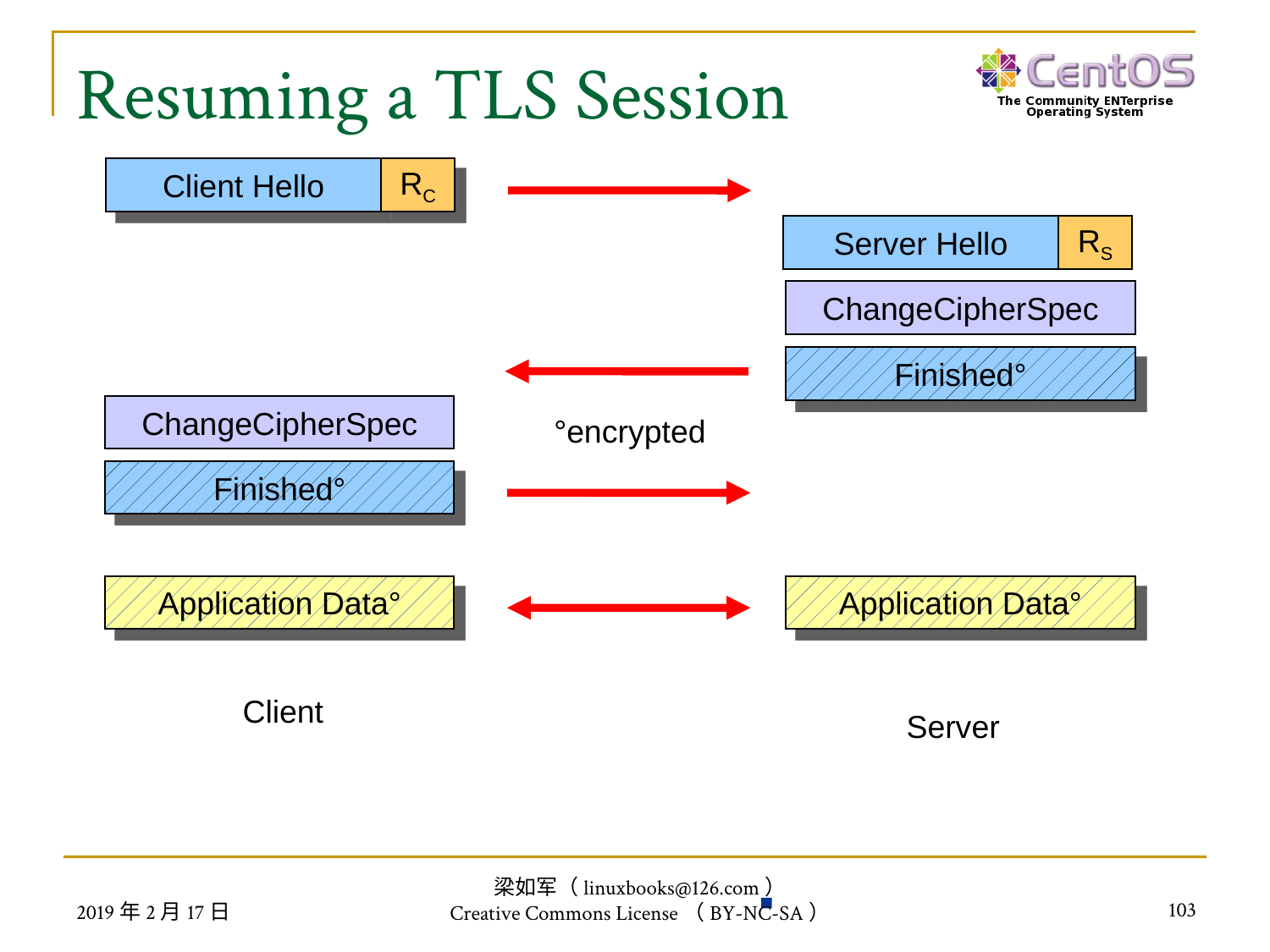

# Resuming a TLS Session
Client Hello
RC

Client
Server Hello
RS
ChangeCipherSpec
Finished°

Server

ChangeCipherSpec
Finished°

°encrypted
Application Data°
Application Data°

103
2019年2月17日
梁如军（linuxbooks@126.com）
Creative Commons License（BY-NC-SA）